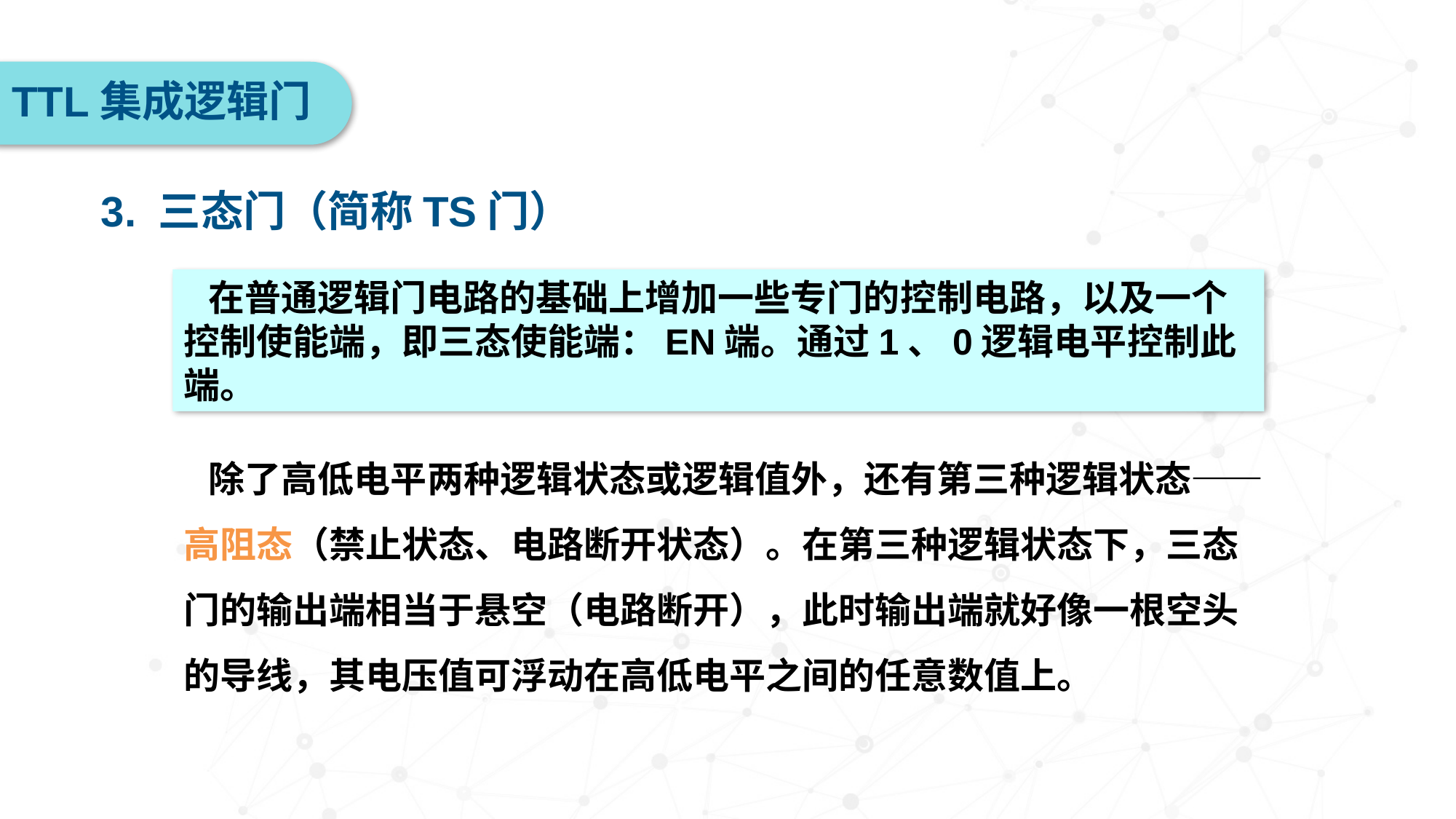

TTL集成逻辑门
3. 三态门（简称TS门）
  在普通逻辑门电路的基础上增加一些专门的控制电路，以及一个控制使能端，即三态使能端：EN端。通过1、0逻辑电平控制此端。
  除了高低电平两种逻辑状态或逻辑值外，还有第三种逻辑状态——高阻态（禁止状态、电路断开状态）。在第三种逻辑状态下，三态门的输出端相当于悬空（电路断开），此时输出端就好像一根空头的导线，其电压值可浮动在高低电平之间的任意数值上。
27